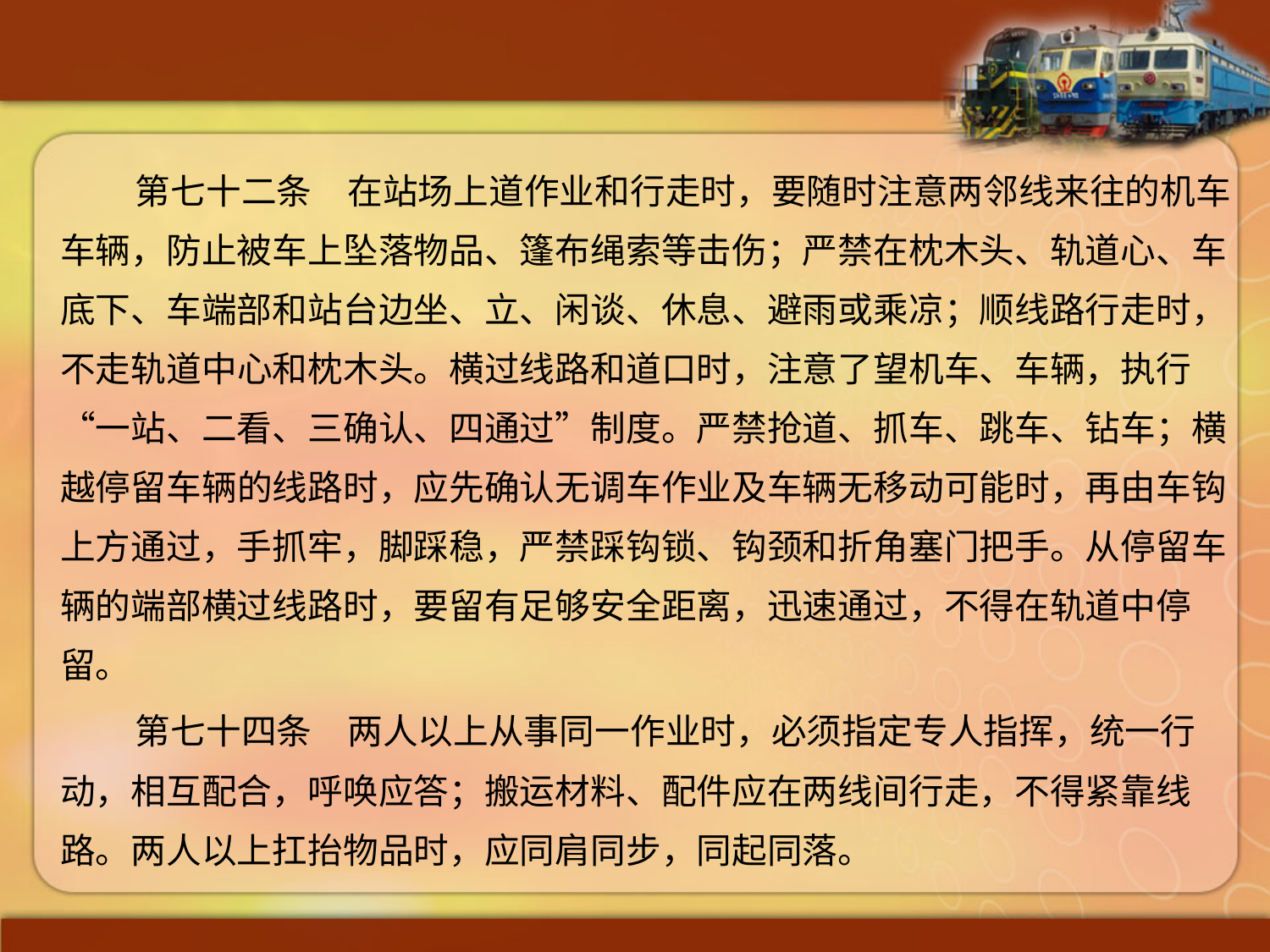

#
第七十二条　在站场上道作业和行走时，要随时注意两邻线来往的机车车辆，防止被车上坠落物品、篷布绳索等击伤；严禁在枕木头、轨道心、车底下、车端部和站台边坐、立、闲谈、休息、避雨或乘凉；顺线路行走时，不走轨道中心和枕木头。横过线路和道口时，注意了望机车、车辆，执行“一站、二看、三确认、四通过”制度。严禁抢道、抓车、跳车、钻车；横越停留车辆的线路时，应先确认无调车作业及车辆无移动可能时，再由车钩上方通过，手抓牢，脚踩稳，严禁踩钩锁、钩颈和折角塞门把手。从停留车辆的端部横过线路时，要留有足够安全距离，迅速通过，不得在轨道中停留。
第七十四条　两人以上从事同一作业时，必须指定专人指挥，统一行动，相互配合，呼唤应答；搬运材料、配件应在两线间行走，不得紧靠线路。两人以上扛抬物品时，应同肩同步，同起同落。